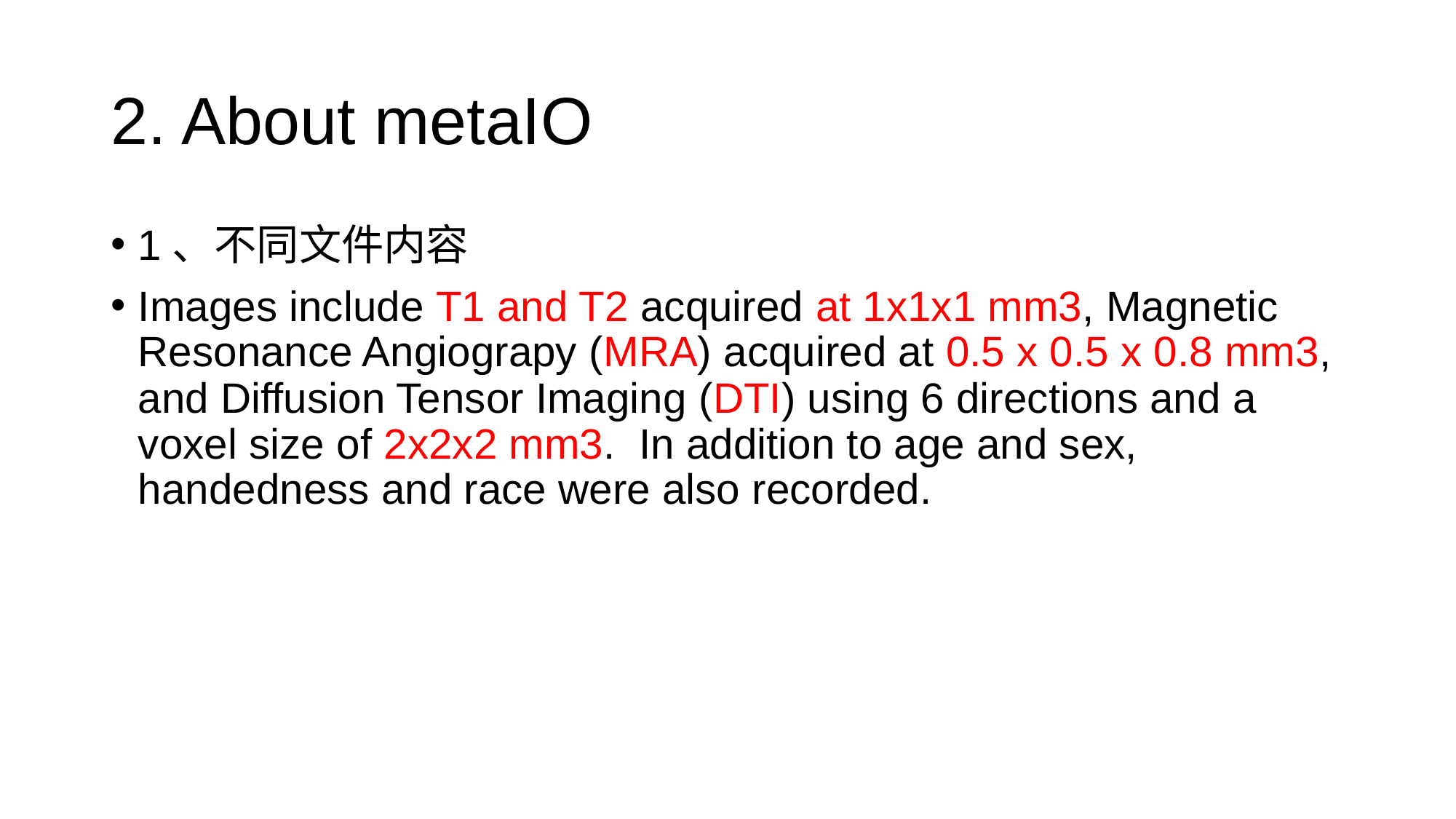

# 2. About metaIO
1、不同文件内容
Images include T1 and T2 acquired at 1x1x1 mm3, Magnetic Resonance Angiograpy (MRA) acquired at 0.5 x 0.5 x 0.8 mm3, and Diffusion Tensor Imaging (DTI) using 6 directions and a voxel size of 2x2x2 mm3.  In addition to age and sex, handedness and race were also recorded.